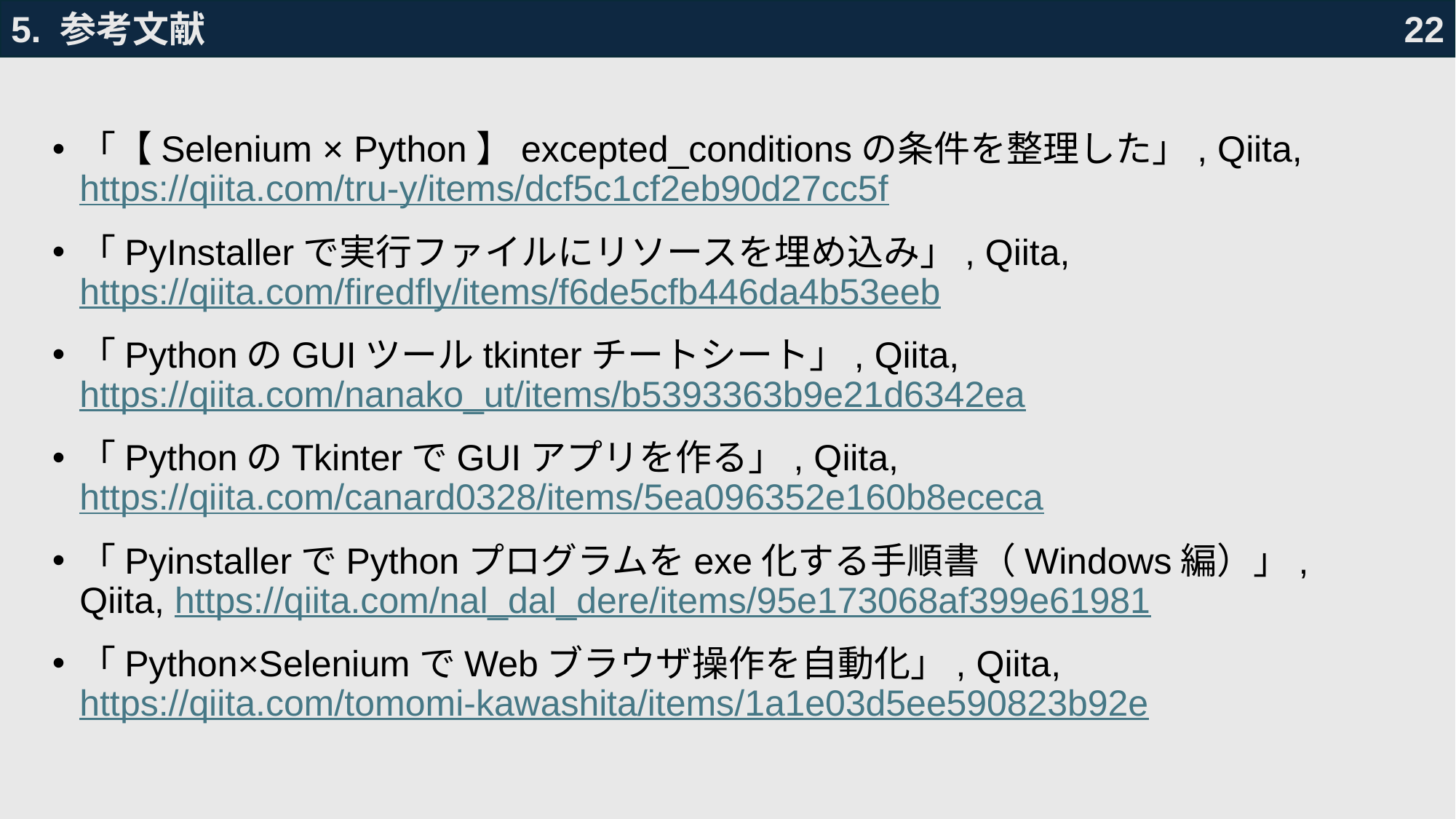

22
5. 参考文献
「【Selenium × Python】excepted_conditionsの条件を整理した」, Qiita, https://qiita.com/tru-y/items/dcf5c1cf2eb90d27cc5f
「PyInstallerで実行ファイルにリソースを埋め込み」, Qiita, https://qiita.com/firedfly/items/f6de5cfb446da4b53eeb
「PythonのGUIツールtkinterチートシート」, Qiita, https://qiita.com/nanako_ut/items/b5393363b9e21d6342ea
「PythonのTkinterでGUIアプリを作る」, Qiita, https://qiita.com/canard0328/items/5ea096352e160b8ececa
「PyinstallerでPythonプログラムをexe化する手順書（Windows編）」, Qiita, https://qiita.com/nal_dal_dere/items/95e173068af399e61981
「Python×SeleniumでWebブラウザ操作を自動化」, Qiita, https://qiita.com/tomomi-kawashita/items/1a1e03d5ee590823b92e